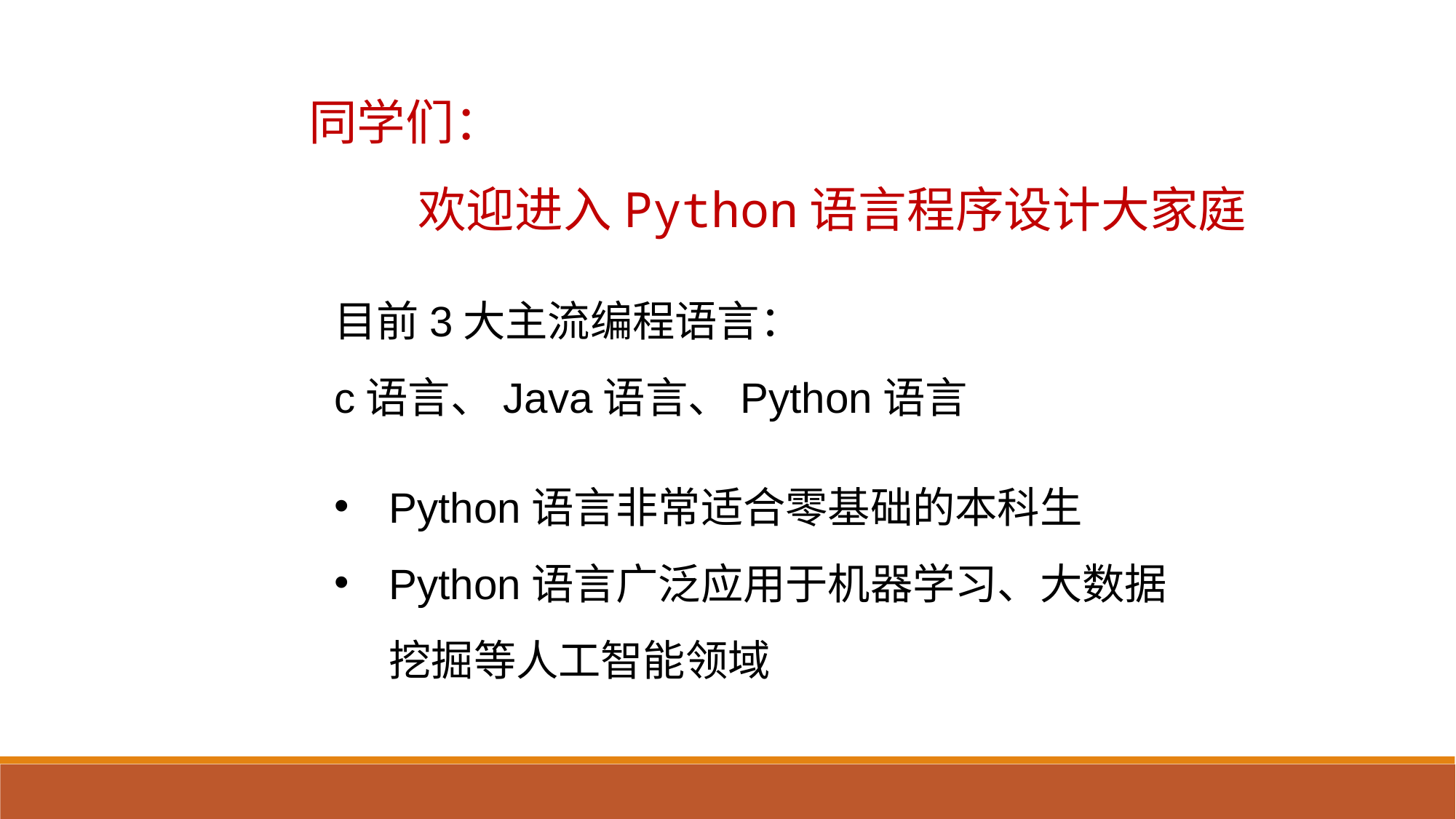

同学们：
	欢迎进入Python语言程序设计大家庭
目前3大主流编程语言：
c语言、Java语言、Python语言
Python语言非常适合零基础的本科生
Python语言广泛应用于机器学习、大数据挖掘等人工智能领域